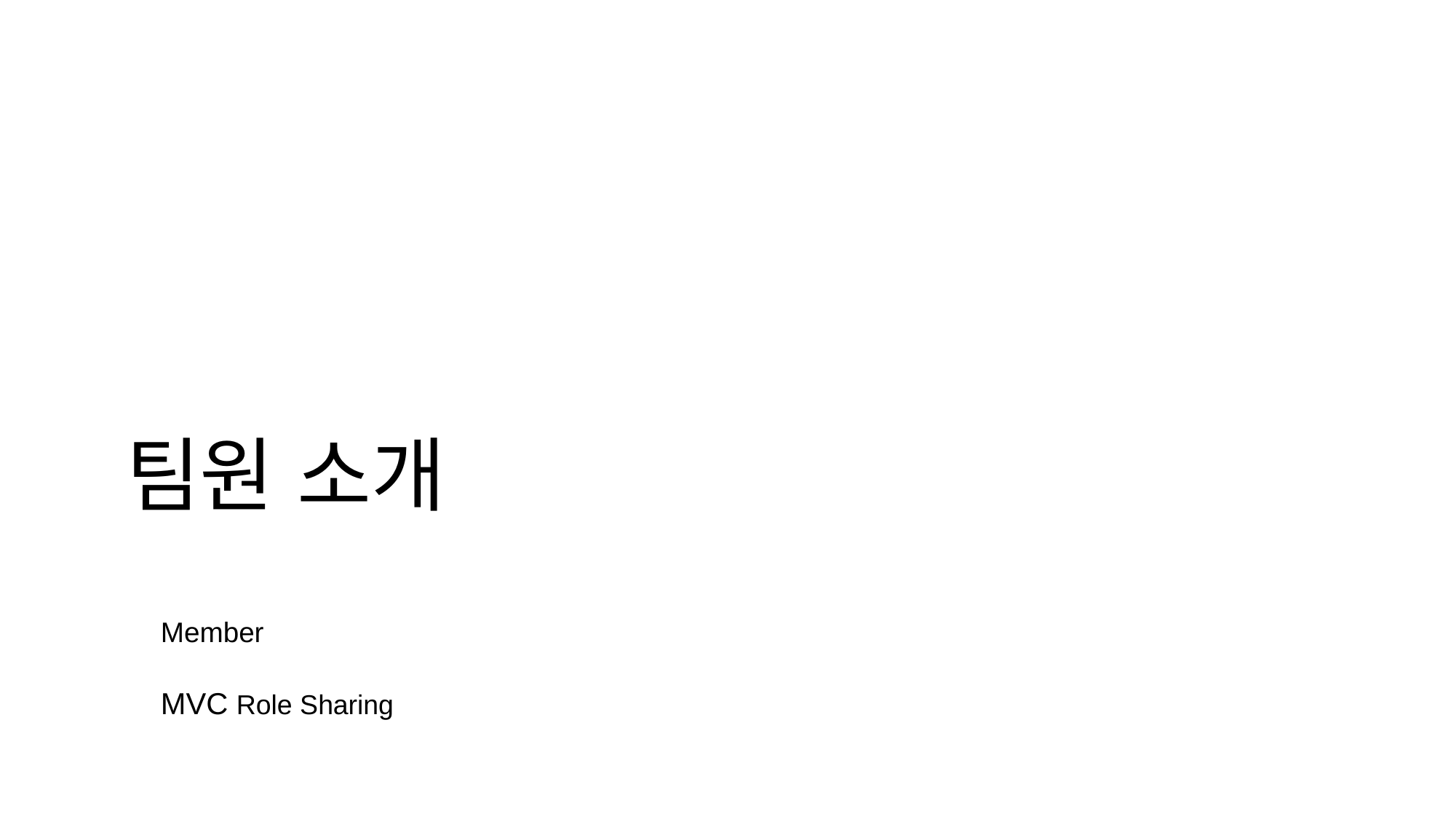

# 팀원 소개

Member
MVC Role Sharing